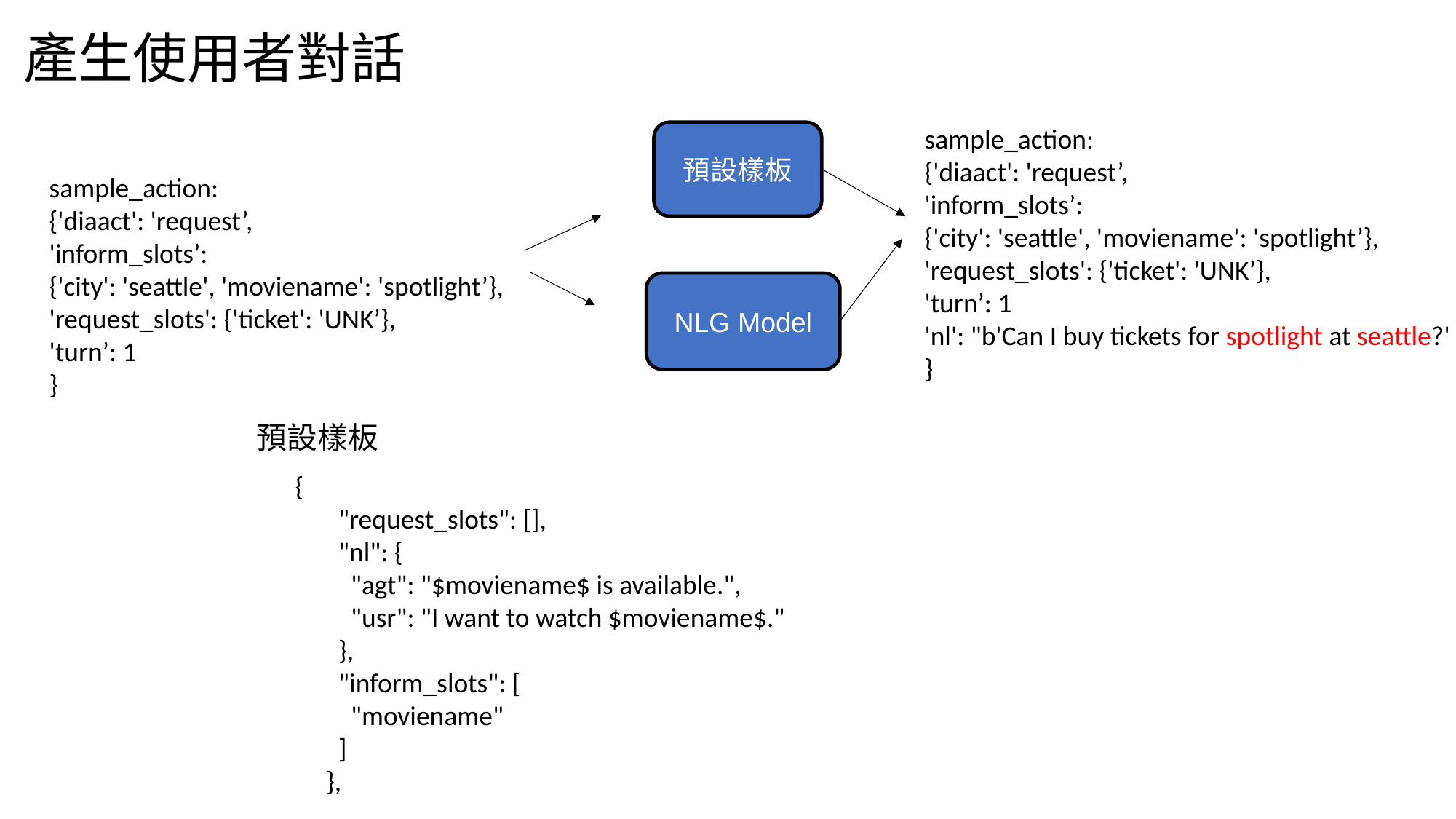

產生使用者對話
sample_action:
{'diaact': 'request’,
'inform_slots’:
{'city': 'seattle', 'moviename': 'spotlight’},
'request_slots': {'ticket': 'UNK’},
'turn’: 1
'nl': "b'Can I buy tickets for spotlight at seattle?'
}
預設樣板
sample_action:
{'diaact': 'request’,
'inform_slots’:
{'city': 'seattle', 'moviename': 'spotlight’},
'request_slots': {'ticket': 'UNK’},
'turn’: 1
}
NLG Model
預設樣板
 {
        "request_slots": [],
        "nl": {
          "agt": "$moviename$ is available.",
          "usr": "I want to watch $moviename$."
        },
        "inform_slots": [
          "moviename"
        ]
      },